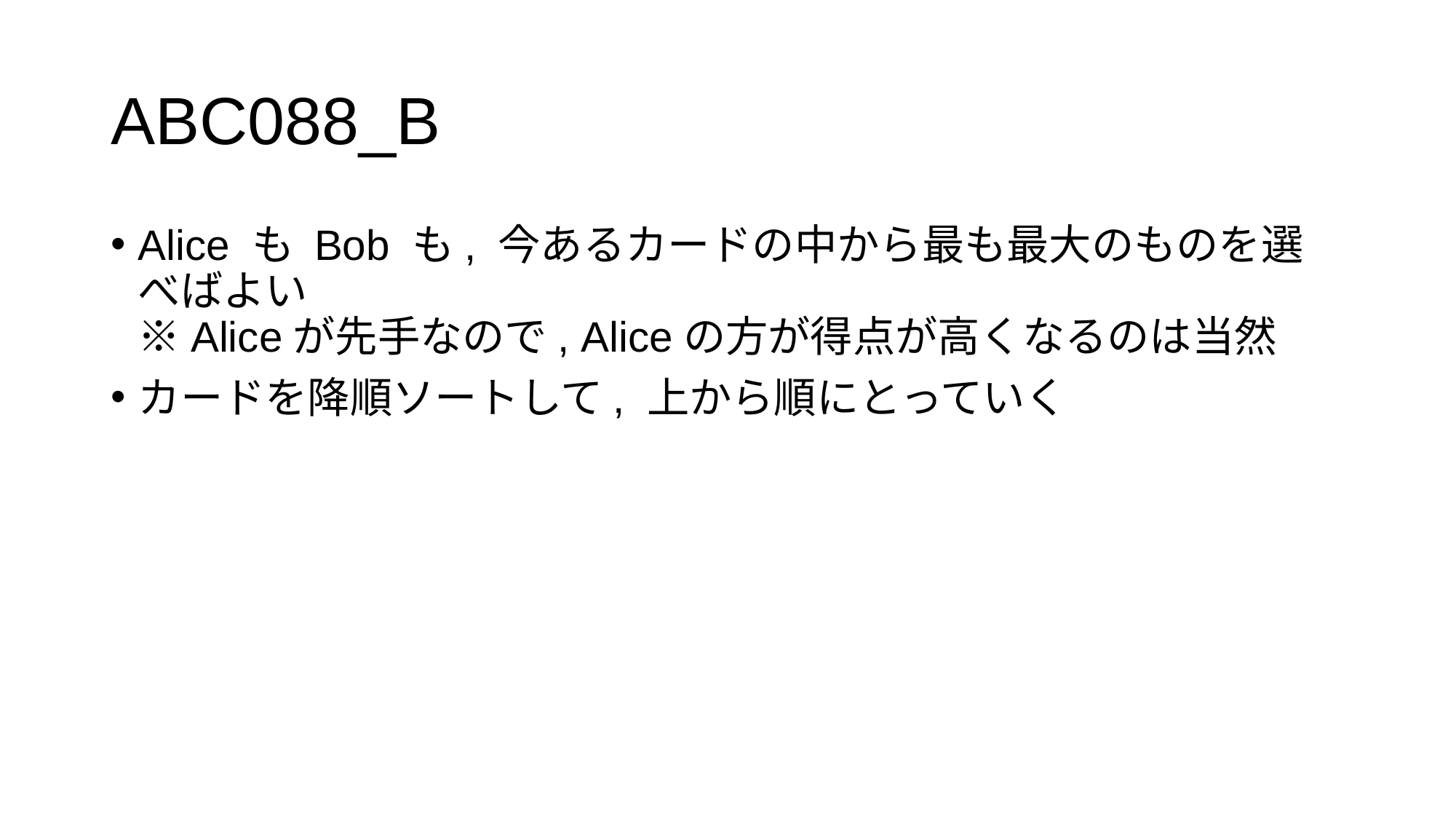

# ABC088_B
Alice も Bob も, 今あるカードの中から最も最大のものを選べばよい
※Aliceが先手なので, Aliceの方が得点が高くなるのは当然
カードを降順ソートして, 上から順にとっていく